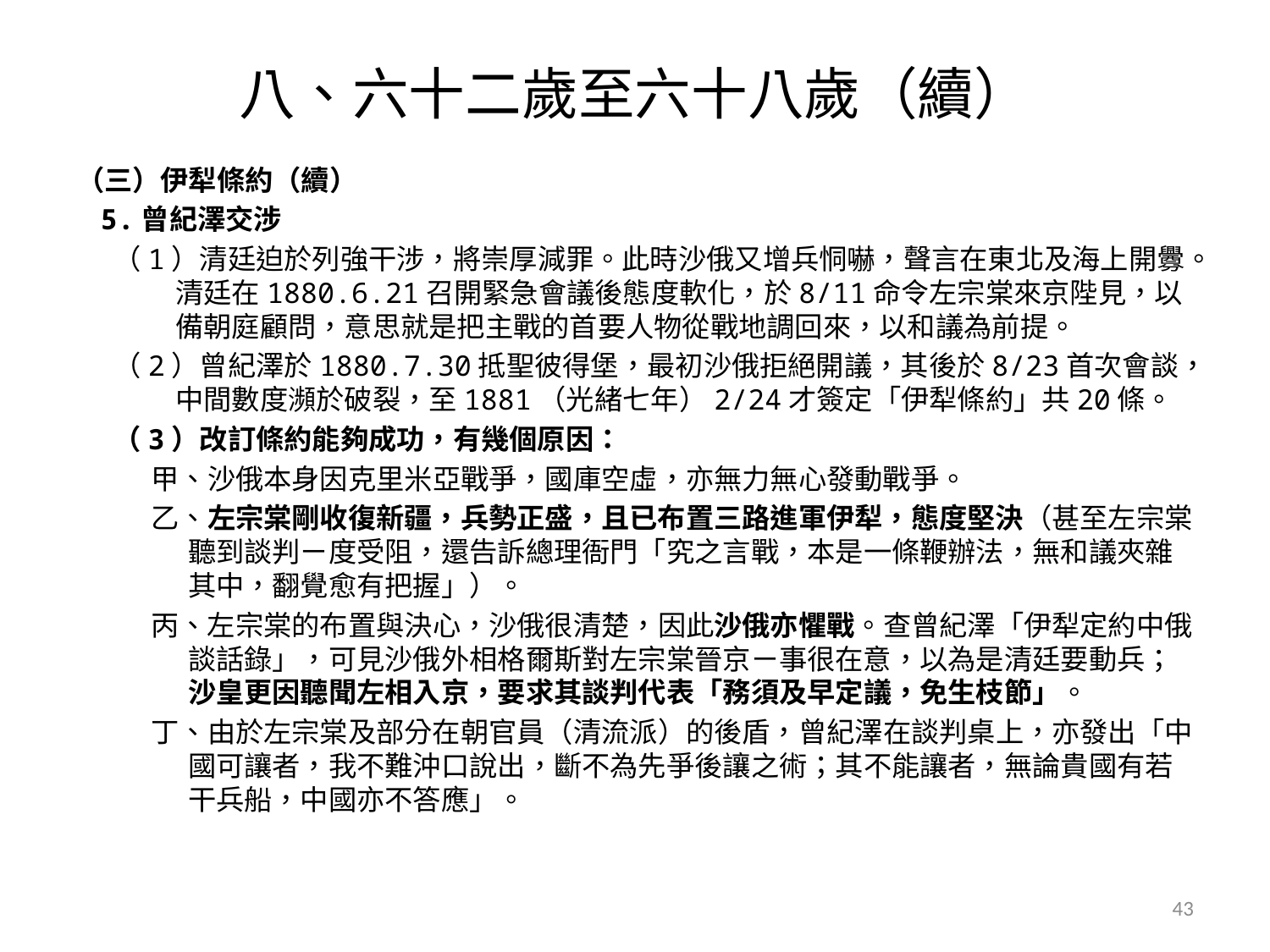

# 八、六十二歲至六十八歲（續）
（三）伊犁條約（續）
5.曾紀澤交涉
（1）清廷迫於列強干涉，將崇厚減罪。此時沙俄又增兵恫嚇，聲言在東北及海上開釁。清廷在1880.6.21召開緊急會議後態度軟化，於8/11命令左宗棠來京陛見，以備朝庭顧問，意思就是把主戰的首要人物從戰地調回來，以和議為前提。
（2）曾紀澤於1880.7.30抵聖彼得堡，最初沙俄拒絕開議，其後於8/23首次會談，中間數度瀕於破裂，至1881（光緒七年）2/24才簽定「伊犁條約」共20條。
（3）改訂條約能夠成功，有幾個原因：
甲、沙俄本身因克里米亞戰爭，國庫空虛，亦無力無心發動戰爭。
乙、左宗棠剛收復新疆，兵勢正盛，且已布置三路進軍伊犁，態度堅決（甚至左宗棠聽到談判ㄧ度受阻，還告訴總理衙門「究之言戰，本是一條鞭辦法，無和議夾雜其中，翻覺愈有把握」）。
丙、左宗棠的布置與決心，沙俄很清楚，因此沙俄亦懼戰。查曾紀澤「伊犁定約中俄談話錄」，可見沙俄外相格爾斯對左宗棠晉京ㄧ事很在意，以為是清廷要動兵；沙皇更因聽聞左相入京，要求其談判代表「務須及早定議，免生枝節」。
丁、由於左宗棠及部分在朝官員（清流派）的後盾，曾紀澤在談判桌上，亦發出「中國可讓者，我不難沖口說出，斷不為先爭後讓之術；其不能讓者，無論貴國有若干兵船，中國亦不答應」。

43